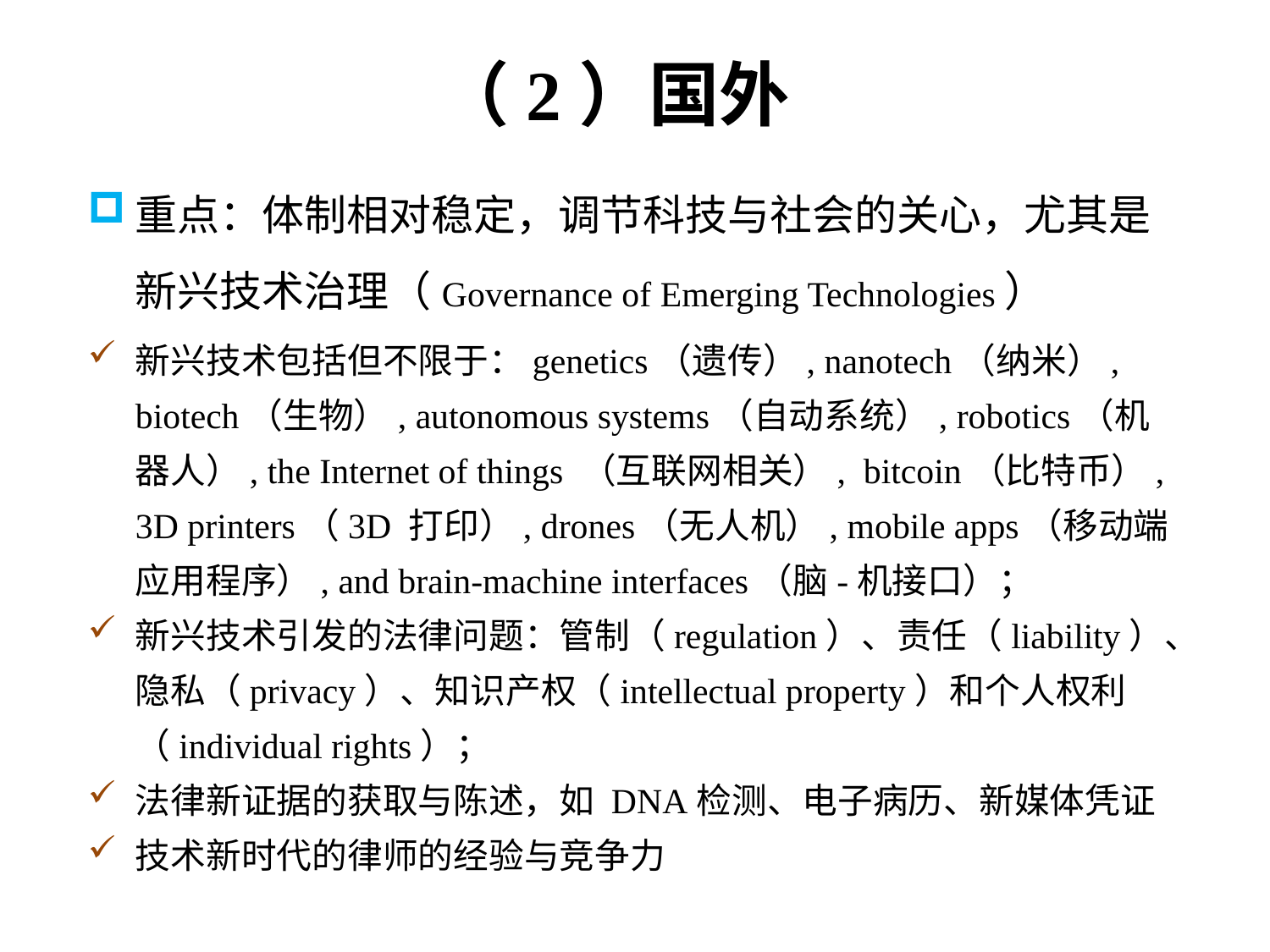

# （2）国外
重点：体制相对稳定，调节科技与社会的关心，尤其是新兴技术治理（Governance of Emerging Technologies）
新兴技术包括但不限于：genetics（遗传）, nanotech（纳米）, biotech（生物）, autonomous systems（自动系统）, robotics（机器人）, the Internet of things （互联网相关）,  bitcoin（比特币）,  3D printers（3D 打印）, drones（无人机）, mobile apps（移动端应用程序）, and brain-machine interfaces（脑-机接口）；
新兴技术引发的法律问题：管制（regulation）、责任（liability）、隐私（privacy）、知识产权（intellectual property）和个人权利（individual rights）；
法律新证据的获取与陈述，如 DNA检测、电子病历、新媒体凭证
技术新时代的律师的经验与竞争力